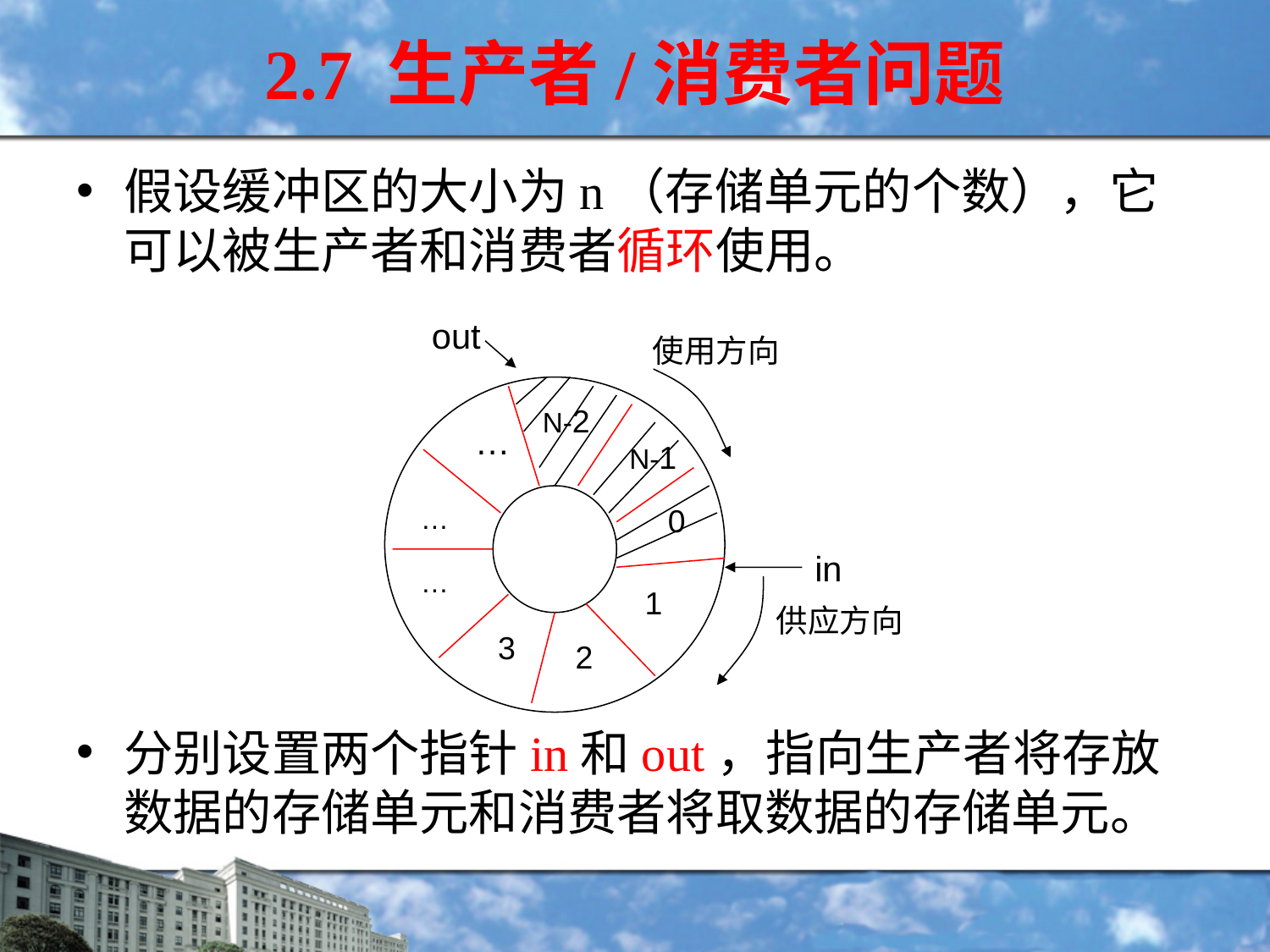

2.7 生产者/消费者问题
假设缓冲区的大小为n（存储单元的个数），它可以被生产者和消费者循环使用。

分别设置两个指针in和out，指向生产者将存放数据的存储单元和消费者将取数据的存储单元。
out
使用方向

N-2

…

N-1

…
0

in

…

1

供应方向

3
2